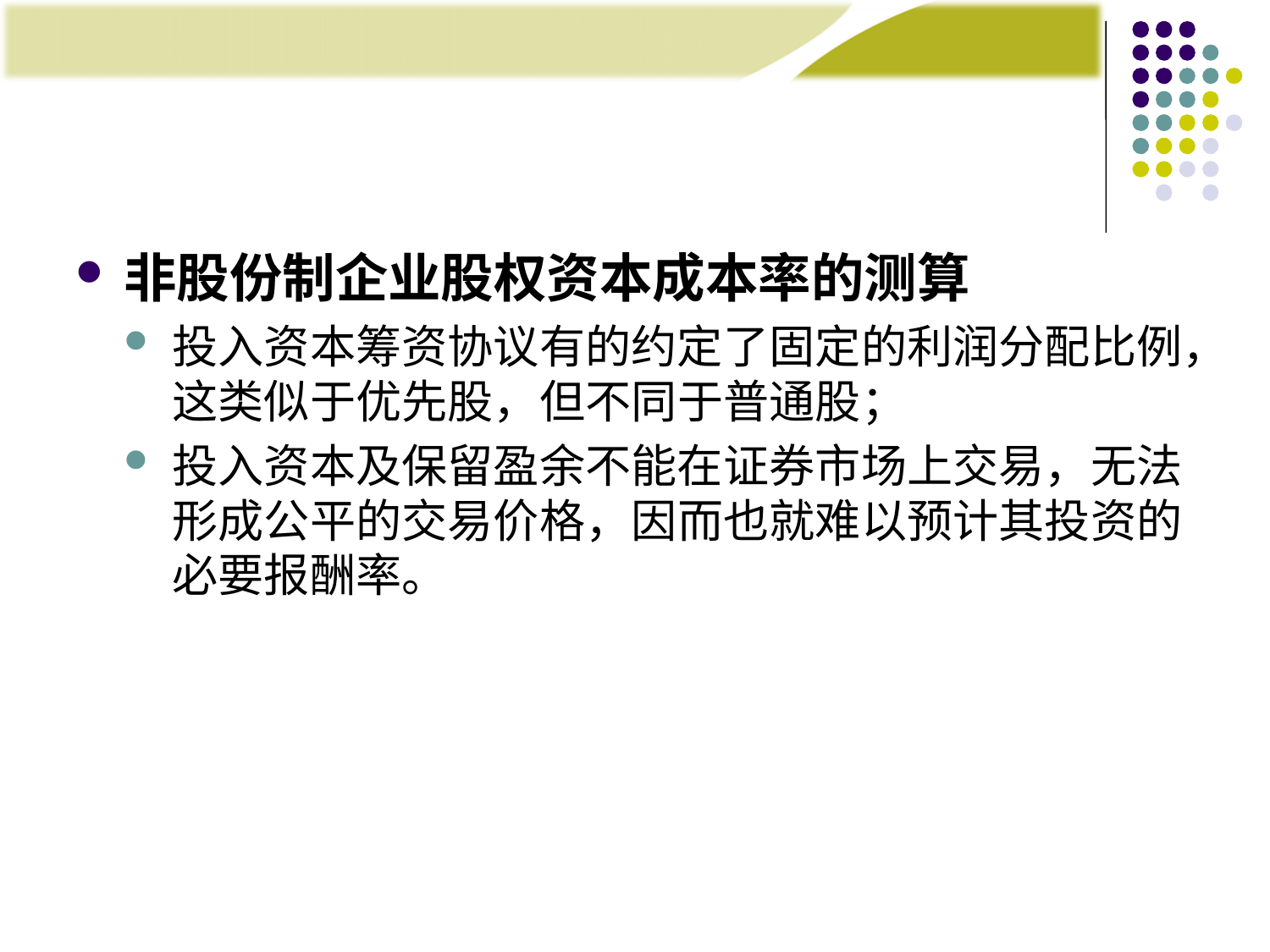

#
非股份制企业股权资本成本率的测算
投入资本筹资协议有的约定了固定的利润分配比例，这类似于优先股，但不同于普通股；
投入资本及保留盈余不能在证券市场上交易，无法形成公平的交易价格，因而也就难以预计其投资的必要报酬率。